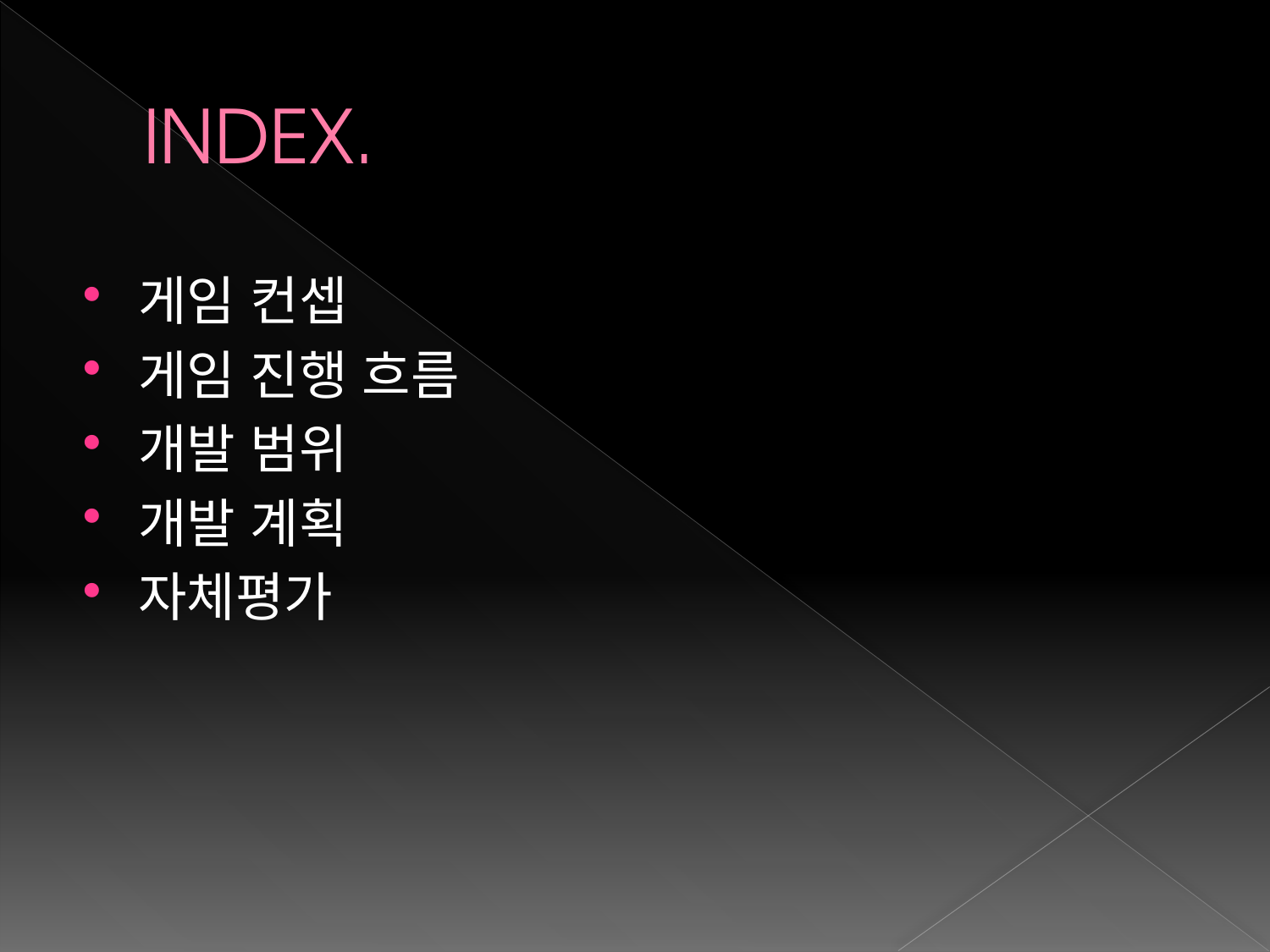

# INDEX.
게임 컨셉
게임 진행 흐름
개발 범위
개발 계획
자체평가